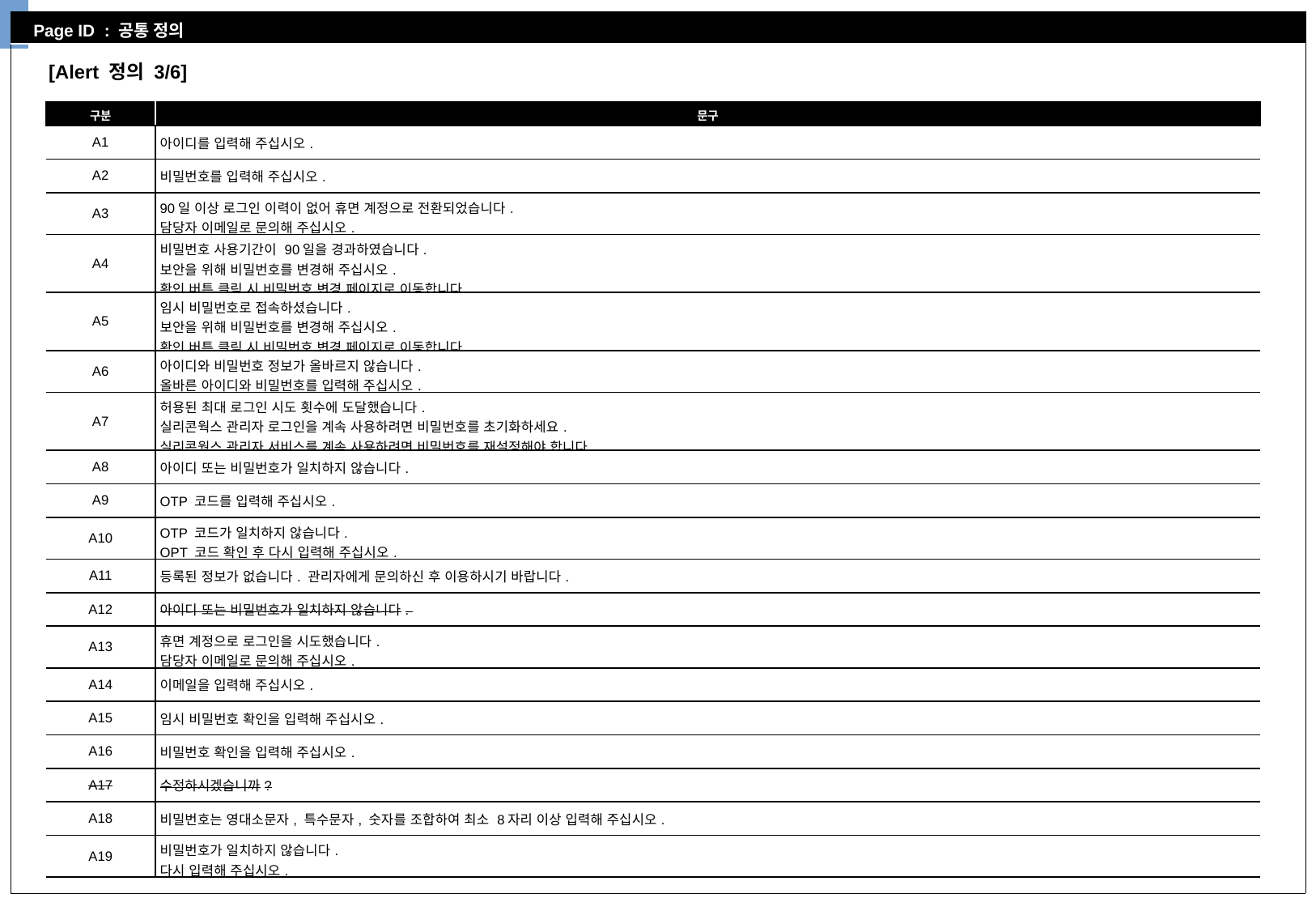

[Alert 정의 3/6]
| 구분 | 문구 |
| --- | --- |
| A1 | 아이디를 입력해 주십시오. |
| A2 | 비밀번호를 입력해 주십시오. |
| A3 | 90일 이상 로그인 이력이 없어 휴면 계정으로 전환되었습니다. 담당자 이메일로 문의해 주십시오. |
| A4 | 비밀번호 사용기간이 90일을 경과하였습니다. 보안을 위해 비밀번호를 변경해 주십시오. 확인 버튼 클릭 시 비밀번호 변경 페이지로 이동합니다. |
| A5 | 임시 비밀번호로 접속하셨습니다. 보안을 위해 비밀번호를 변경해 주십시오. 확인 버튼 클릭 시 비밀번호 변경 페이지로 이동합니다. |
| A6 | 아이디와 비밀번호 정보가 올바르지 않습니다. 올바른 아이디와 비밀번호를 입력해 주십시오. |
| A7 | 허용된 최대 로그인 시도 횟수에 도달했습니다. 실리콘웍스 관리자 로그인을 계속 사용하려면 비밀번호를 초기화하세요. 실리콘웍스 관리자 서비스를 계속 사용하려면 비밀번호를 재설정해야 합니다. |
| A8 | 아이디 또는 비밀번호가 일치하지 않습니다. |
| A9 | OTP 코드를 입력해 주십시오. |
| A10 | OTP 코드가 일치하지 않습니다. OPT 코드 확인 후 다시 입력해 주십시오. |
| A11 | 등록된 정보가 없습니다. 관리자에게 문의하신 후 이용하시기 바랍니다. |
| A12 | 아이디 또는 비밀번호가 일치하지 않습니다. |
| A13 | 휴면 계정으로 로그인을 시도했습니다. 담당자 이메일로 문의해 주십시오. |
| A14 | 이메일을 입력해 주십시오. |
| A15 | 임시 비밀번호 확인을 입력해 주십시오. |
| A16 | 비밀번호 확인을 입력해 주십시오. |
| A17 | 수정하시겠습니까? |
| A18 | 비밀번호는 영대소문자, 특수문자, 숫자를 조합하여 최소 8자리 이상 입력해 주십시오. |
| A19 | 비밀번호가 일치하지 않습니다. 다시 입력해 주십시오. |